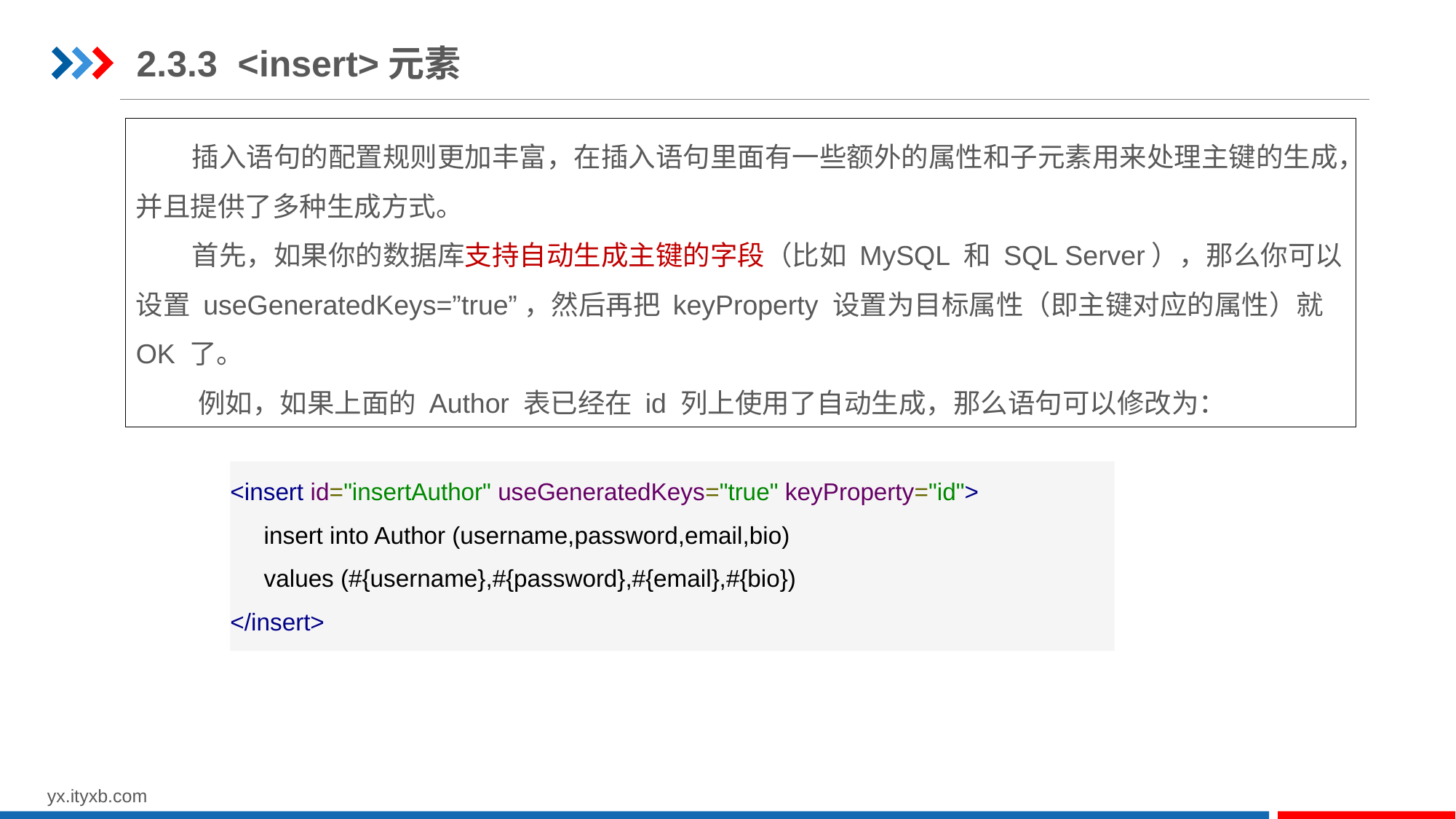

2.3.3  <insert>元素
        插入语句的配置规则更加丰富，在插入语句里面有一些额外的属性和子元素用来处理主键的生成，并且提供了多种生成方式。
        首先，如果你的数据库支持自动生成主键的字段（比如 MySQL 和 SQL Server），那么你可以设置 useGeneratedKeys=”true”，然后再把 keyProperty 设置为目标属性（即主键对应的属性）就 OK 了。
         例如，如果上面的 Author 表已经在 id 列上使用了自动生成，那么语句可以修改为：
<insert id="insertAuthor" useGeneratedKeys="true" keyProperty="id">
     insert into Author (username,password,email,bio)
     values (#{username},#{password},#{email},#{bio})
</insert>